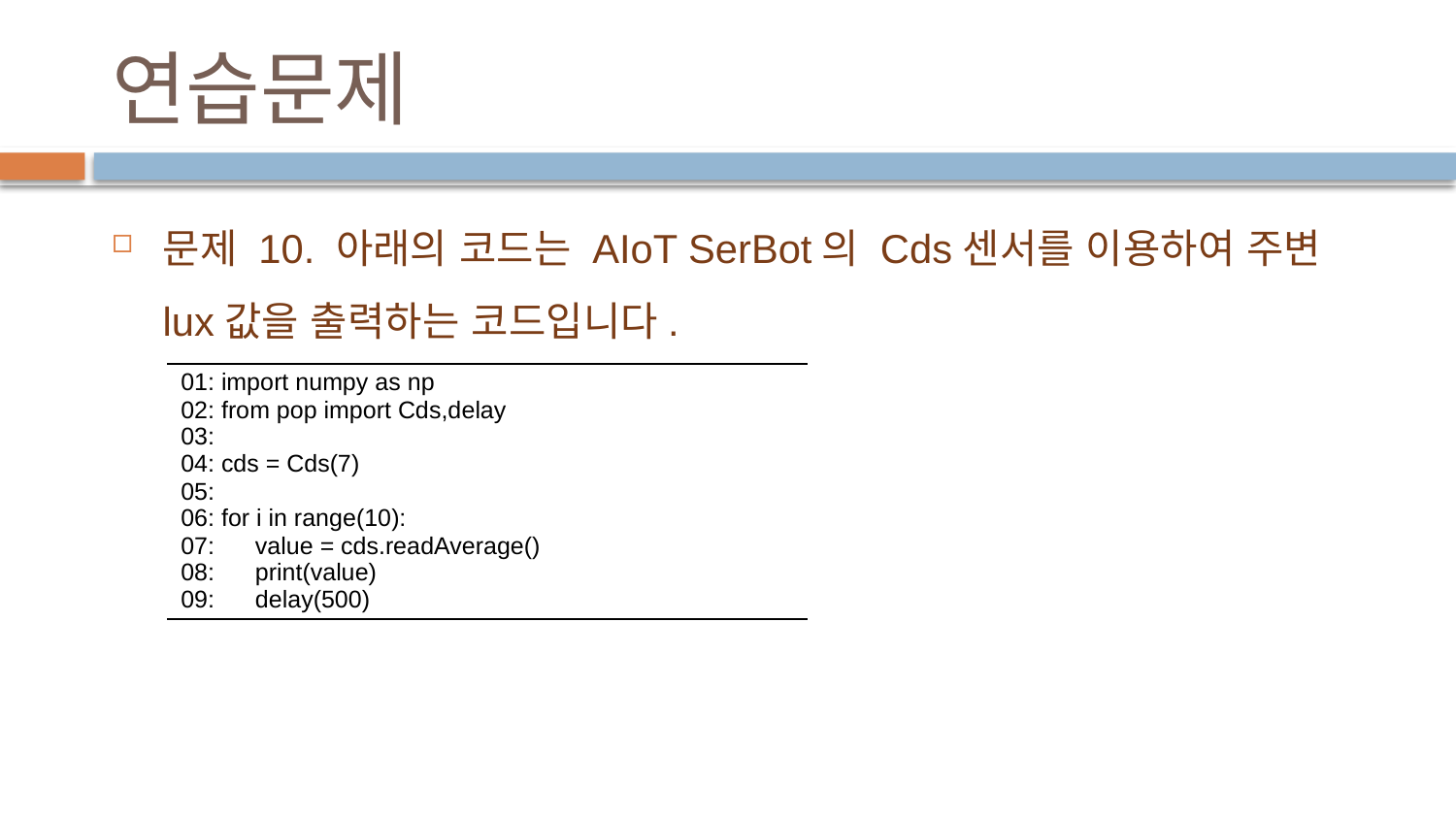

# 연습문제
문제 10. 아래의 코드는 AIoT SerBot의 Cds센서를 이용하여 주변 lux값을 출력하는 코드입니다.
| 01: import numpy as np 02: from pop import Cds,delay 03: 04: cds = Cds(7) 05: 06: for i in range(10): 07: value = cds.readAverage() 08: print(value) 09: delay(500) |
| --- |